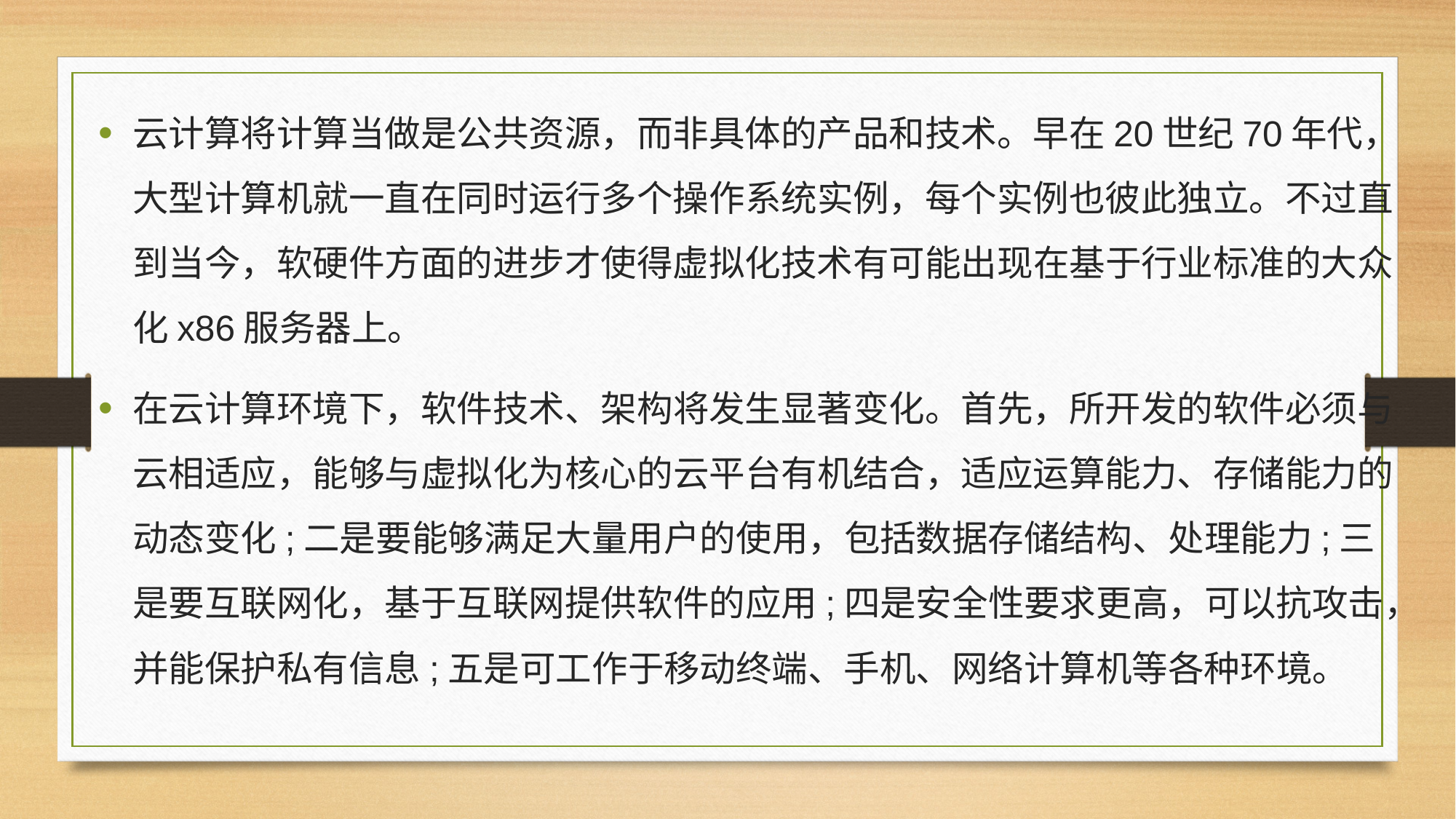

云计算将计算当做是公共资源，而非具体的产品和技术。早在20世纪70年代，大型计算机就一直在同时运行多个操作系统实例，每个实例也彼此独立。不过直到当今，软硬件方面的进步才使得虚拟化技术有可能出现在基于行业标准的大众化x86服务器上。
在云计算环境下，软件技术、架构将发生显著变化。首先，所开发的软件必须与云相适应，能够与虚拟化为核心的云平台有机结合，适应运算能力、存储能力的动态变化;二是要能够满足大量用户的使用，包括数据存储结构、处理能力;三是要互联网化，基于互联网提供软件的应用;四是安全性要求更高，可以抗攻击，并能保护私有信息;五是可工作于移动终端、手机、网络计算机等各种环境。